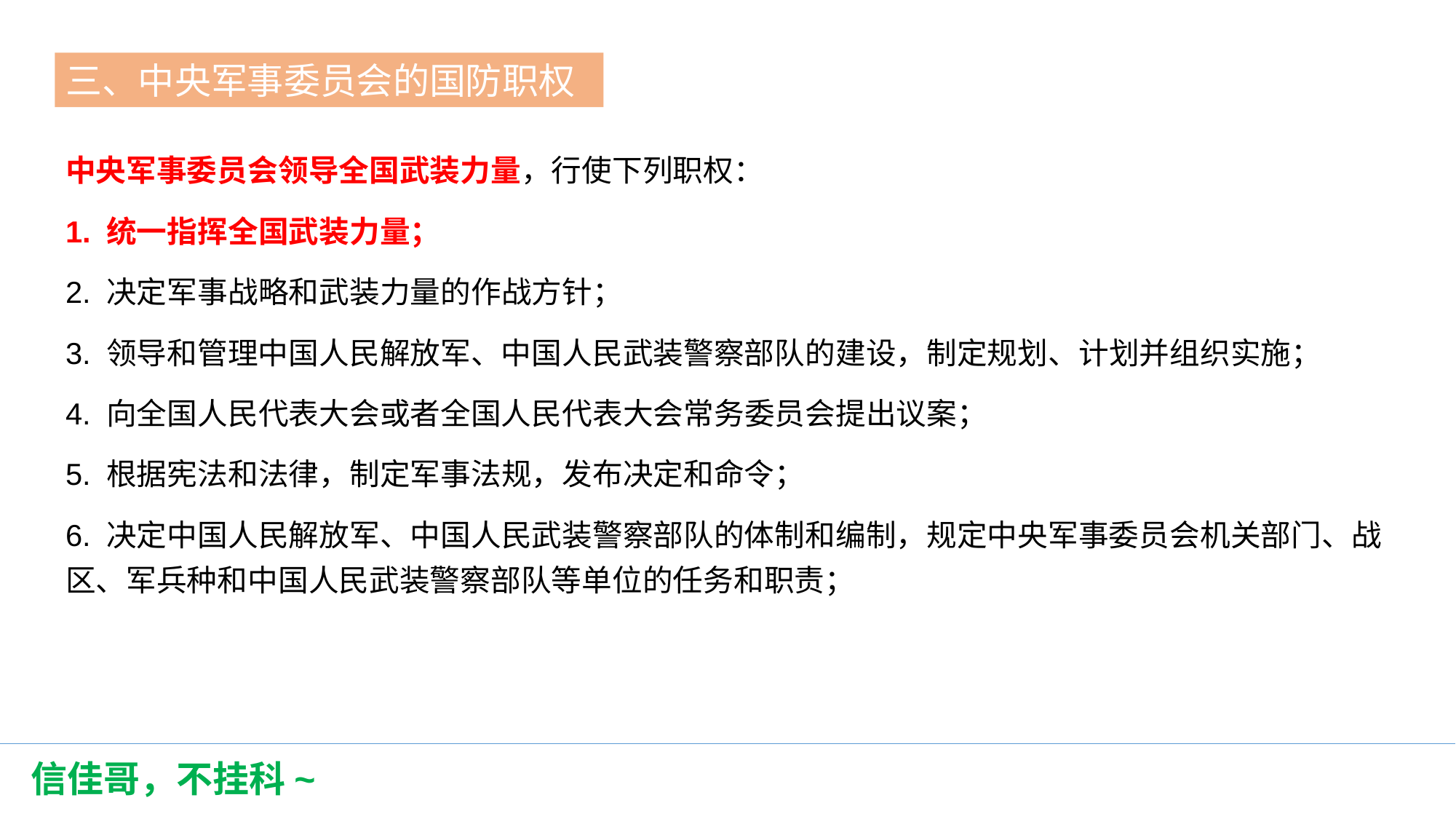

三、中央军事委员会的国防职权
第一节
中央军事委员会领导全国武装力量，行使下列职权：
1. 统一指挥全国武装力量；
2. 决定军事战略和武装力量的作战方针；
3. 领导和管理中国人民解放军、中国人民武装警察部队的建设，制定规划、计划并组织实施；
4. 向全国人民代表大会或者全国人民代表大会常务委员会提出议案；
5. 根据宪法和法律，制定军事法规，发布决定和命令；
6. 决定中国人民解放军、中国人民武装警察部队的体制和编制，规定中央军事委员会机关部门、战区、军兵种和中国人民武装警察部队等单位的任务和职责；